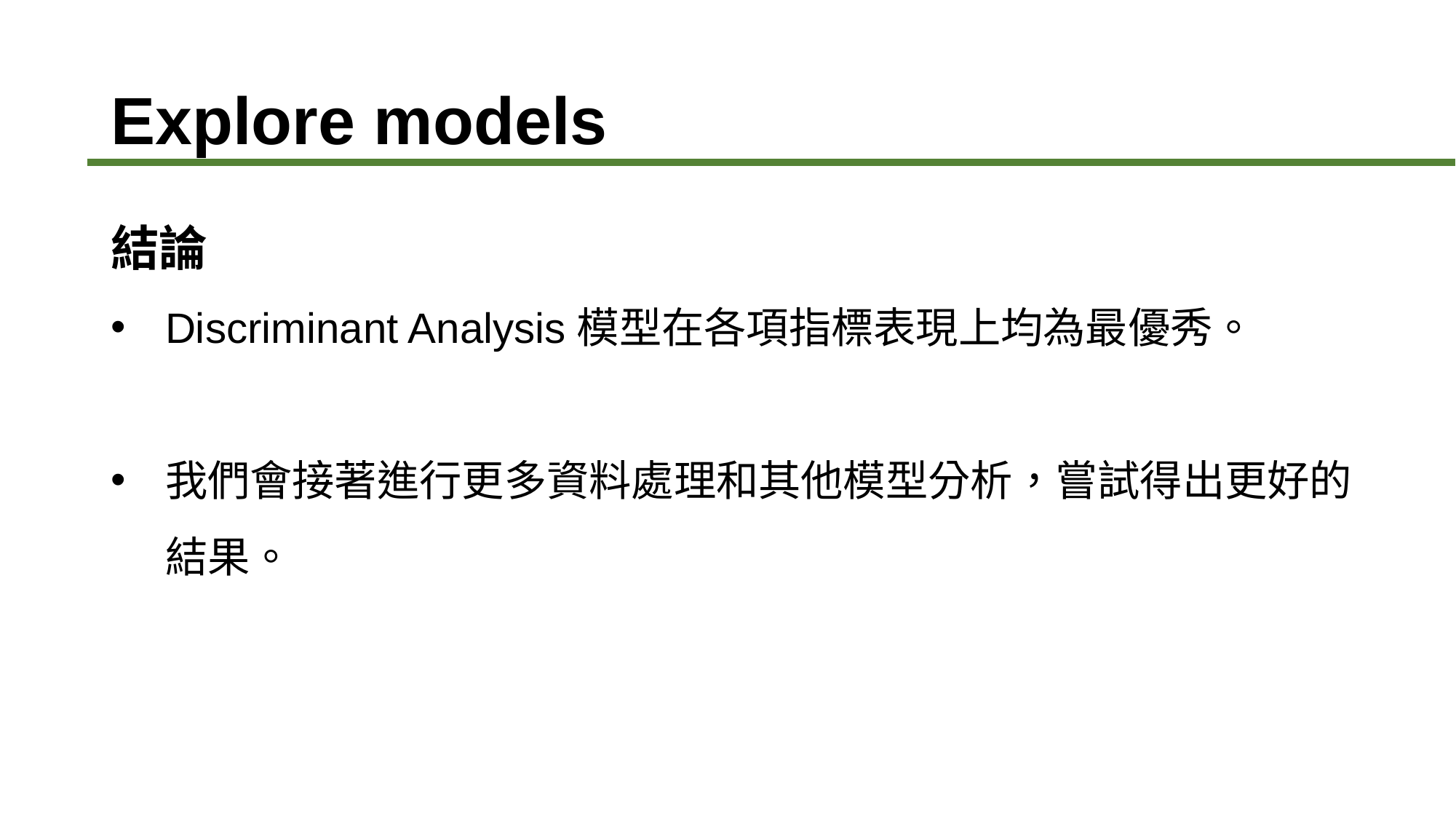

# Explore models
結論
Discriminant Analysis模型在各項指標表現上均為最優秀。

我們會接著進行更多資料處理和其他模型分析，嘗試得出更好的結果。